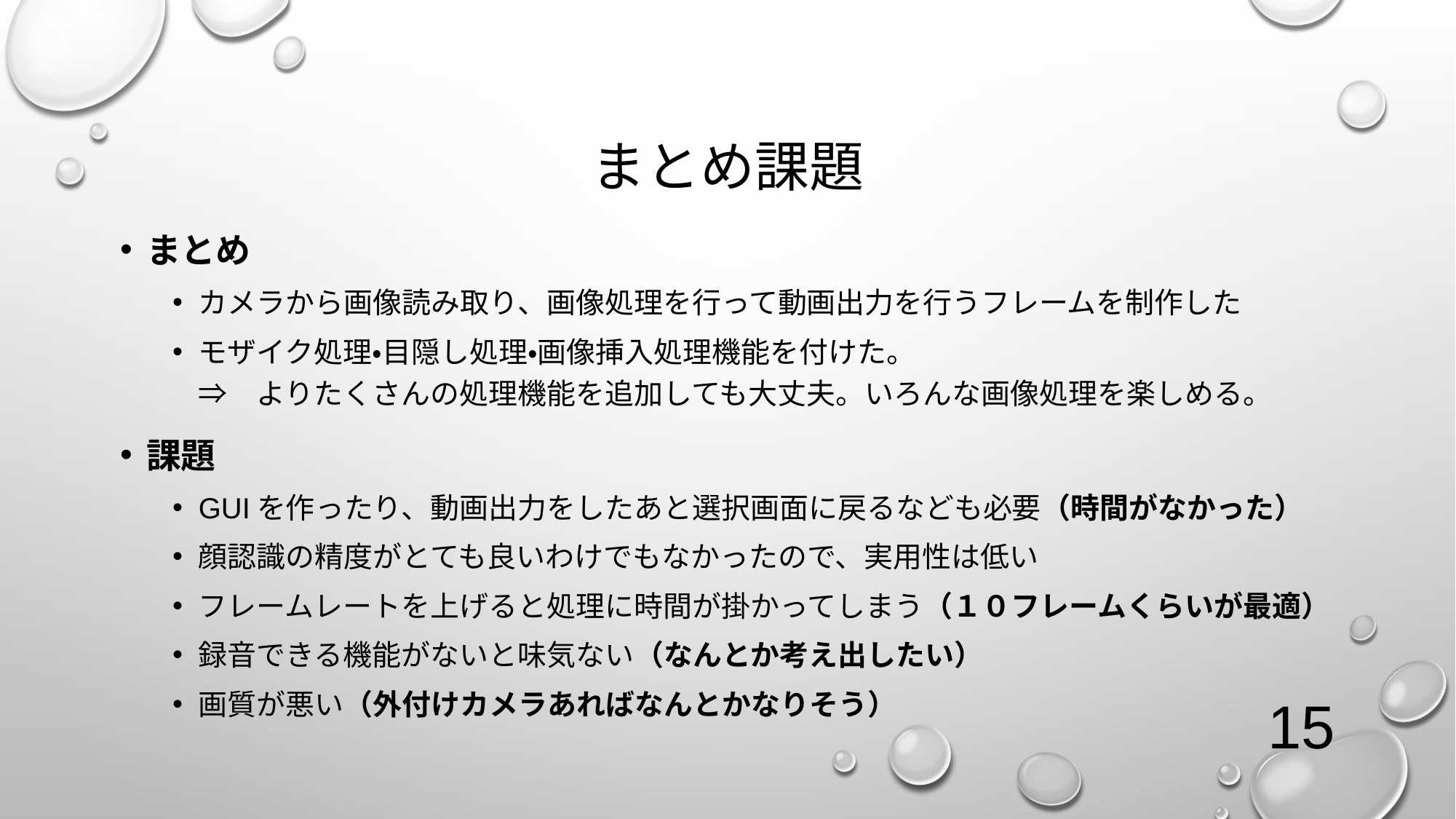

# まとめ課題
まとめ
カメラから画像読み取り、画像処理を行って動画出力を行うフレームを制作した
モザイク処理・目隠し処理・画像挿入処理機能を付けた。
⇒　よりたくさんの処理機能を追加しても大丈夫。いろんな画像処理を楽しめる。
課題
Guiを作ったり、動画出力をしたあと選択画面に戻るなども必要（時間がなかった）
顔認識の精度がとても良いわけでもなかったので、実用性は低い
フレームレートを上げると処理に時間が掛かってしまう（１０フレームくらいが最適）
録音できる機能がないと味気ない（なんとか考え出したい）
画質が悪い（外付けカメラあればなんとかなりそう）
15